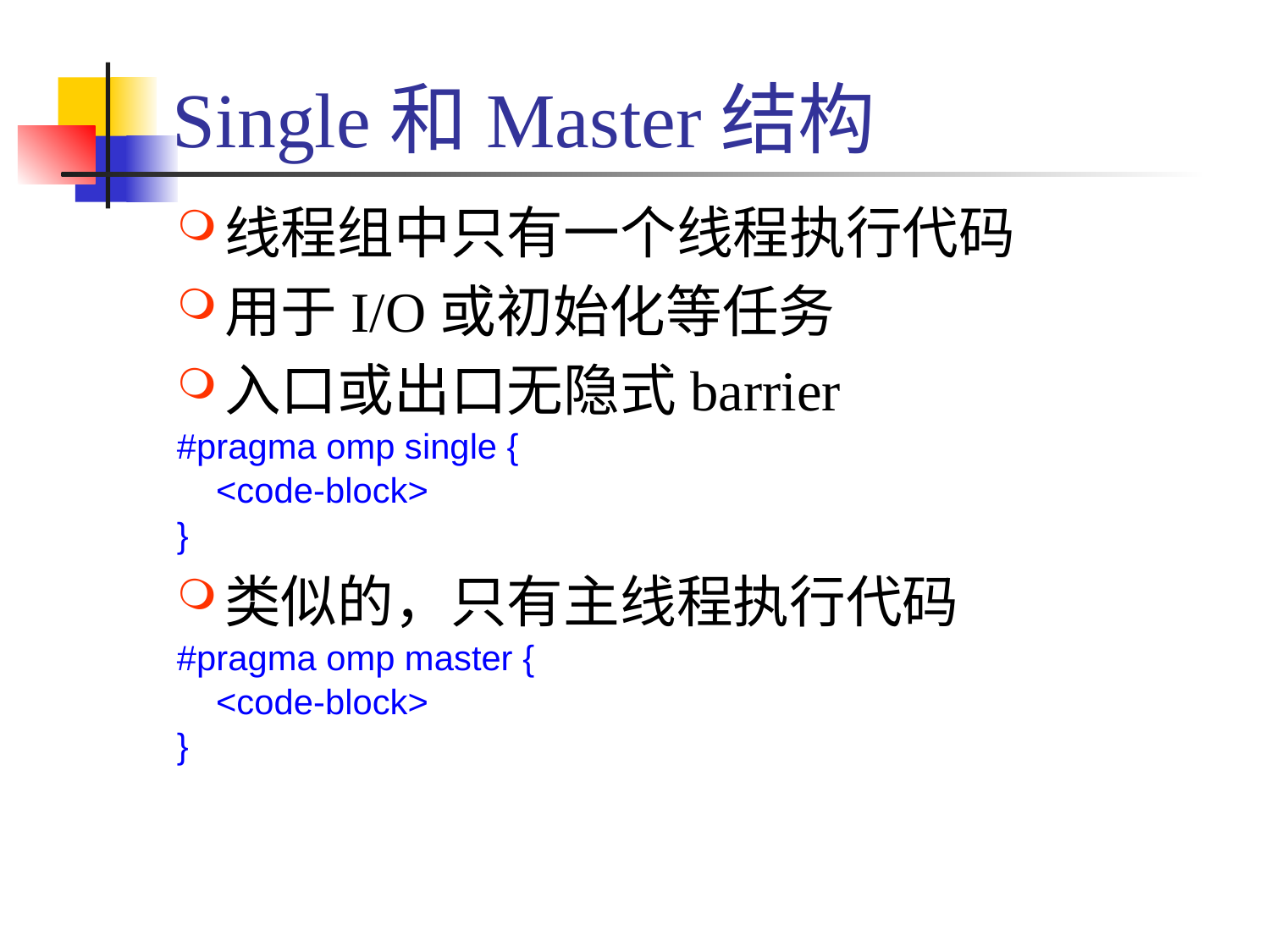

# Single和Master结构
线程组中只有一个线程执行代码
用于I/O或初始化等任务
入口或出口无隐式barrier
#pragma omp single {
    <code-block>
}
类似的，只有主线程执行代码
#pragma omp master {
    <code-block>
}